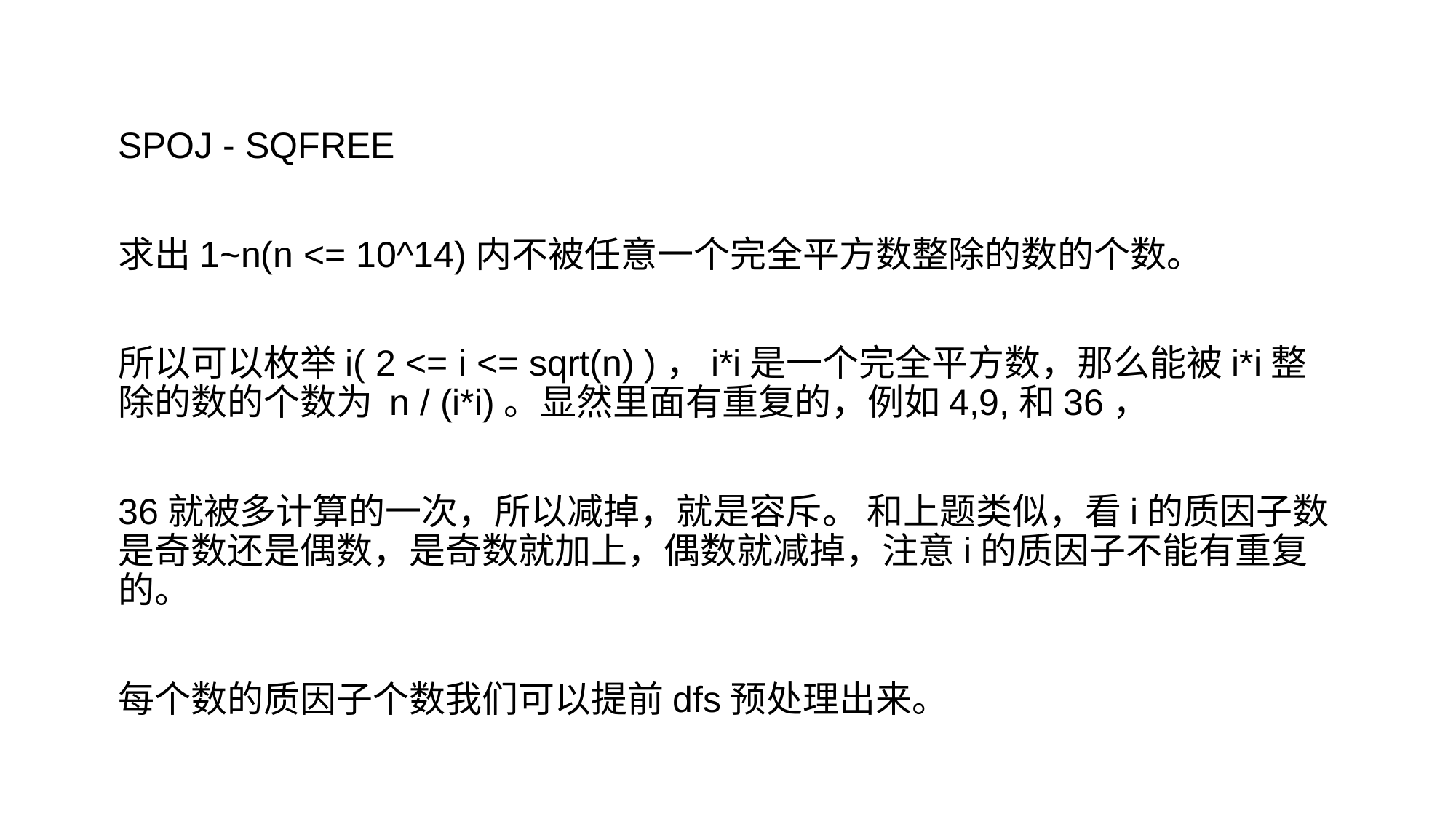

SPOJ - SQFREE

求出1~n(n <= 10^14)内不被任意一个完全平方数整除的数的个数。

所以可以枚举i( 2 <= i <= sqrt(n) )，i*i是一个完全平方数，那么能被i*i整除的数的个数为 n / (i*i)。显然里面有重复的，例如4,9,和36，

36就被多计算的一次，所以减掉，就是容斥。 和上题类似，看i的质因子数是奇数还是偶数，是奇数就加上，偶数就减掉，注意i的质因子不能有重复的。

每个数的质因子个数我们可以提前dfs预处理出来。